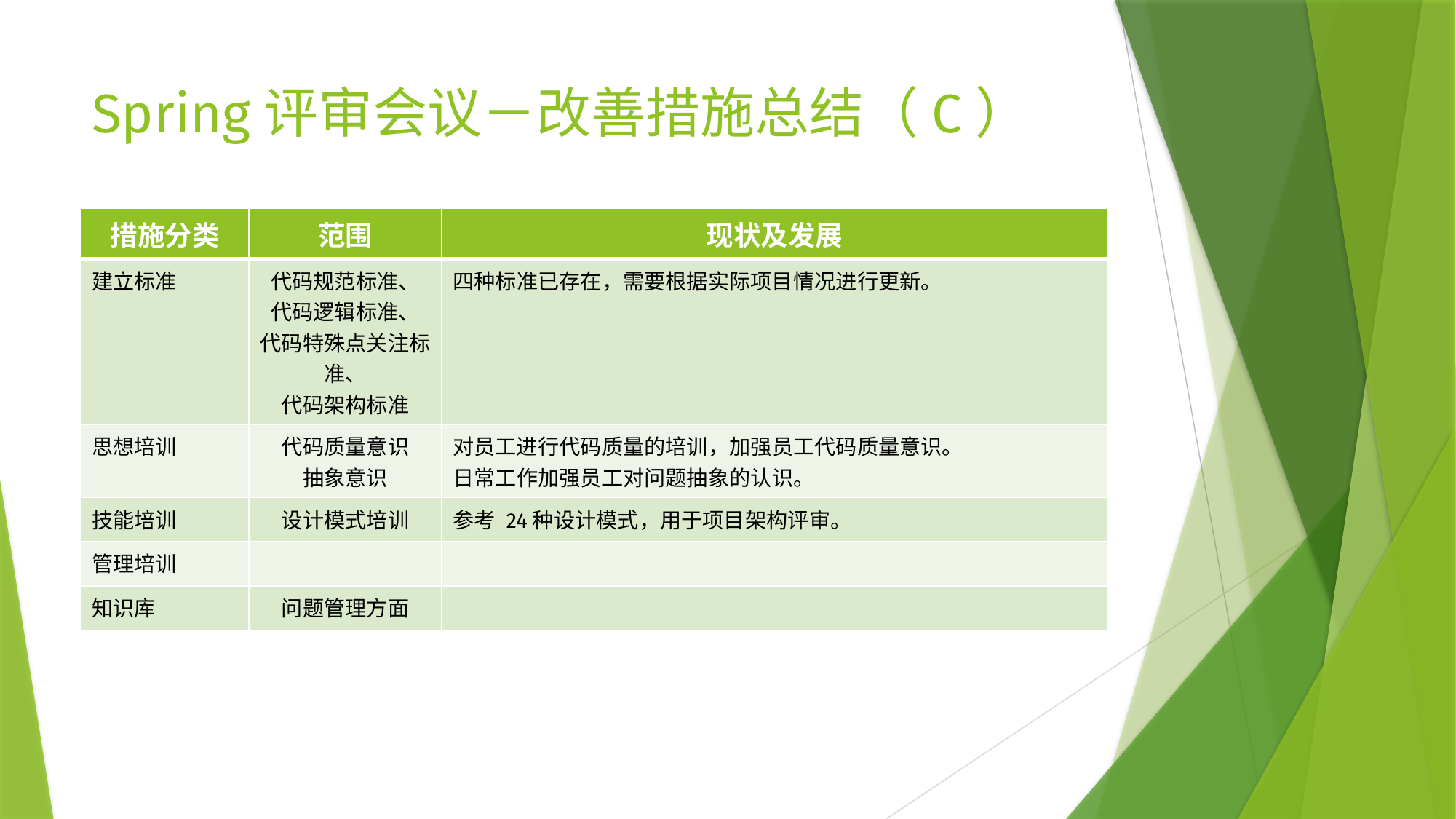

# Spring评审会议－改善措施总结（C）
| 措施分类 | 范围 | 现状及发展 |
| --- | --- | --- |
| 建立标准 | 代码规范标准、 代码逻辑标准、 代码特殊点关注标准、 代码架构标准 | 四种标准已存在，需要根据实际项目情况进行更新。 |
| 思想培训 | 代码质量意识 抽象意识 | 对员工进行代码质量的培训，加强员工代码质量意识。 日常工作加强员工对问题抽象的认识。 |
| 技能培训 | 设计模式培训 | 参考 24种设计模式，用于项目架构评审。 |
| 管理培训 |  |  |
| 知识库 | 问题管理方面 |  |